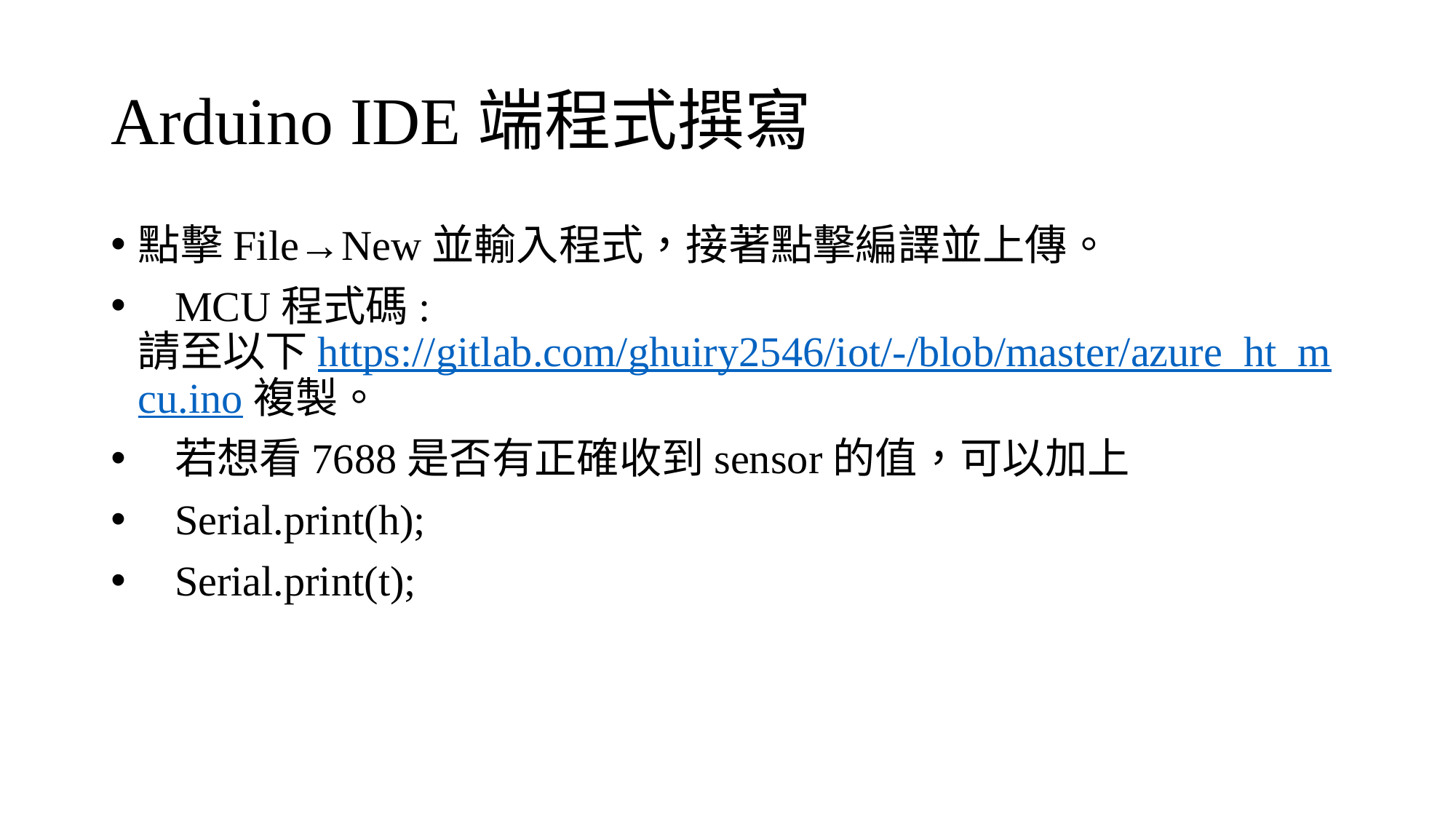

# Arduino IDE端程式撰寫
點擊File→New並輸入程式，接著點擊編譯並上傳。
	MCU程式碼: 請至以下https://gitlab.com/ghuiry2546/iot/-/blob/master/azure_ht_mcu.ino複製。
	若想看7688是否有正確收到sensor的值，可以加上
	Serial.print(h);
	Serial.print(t);